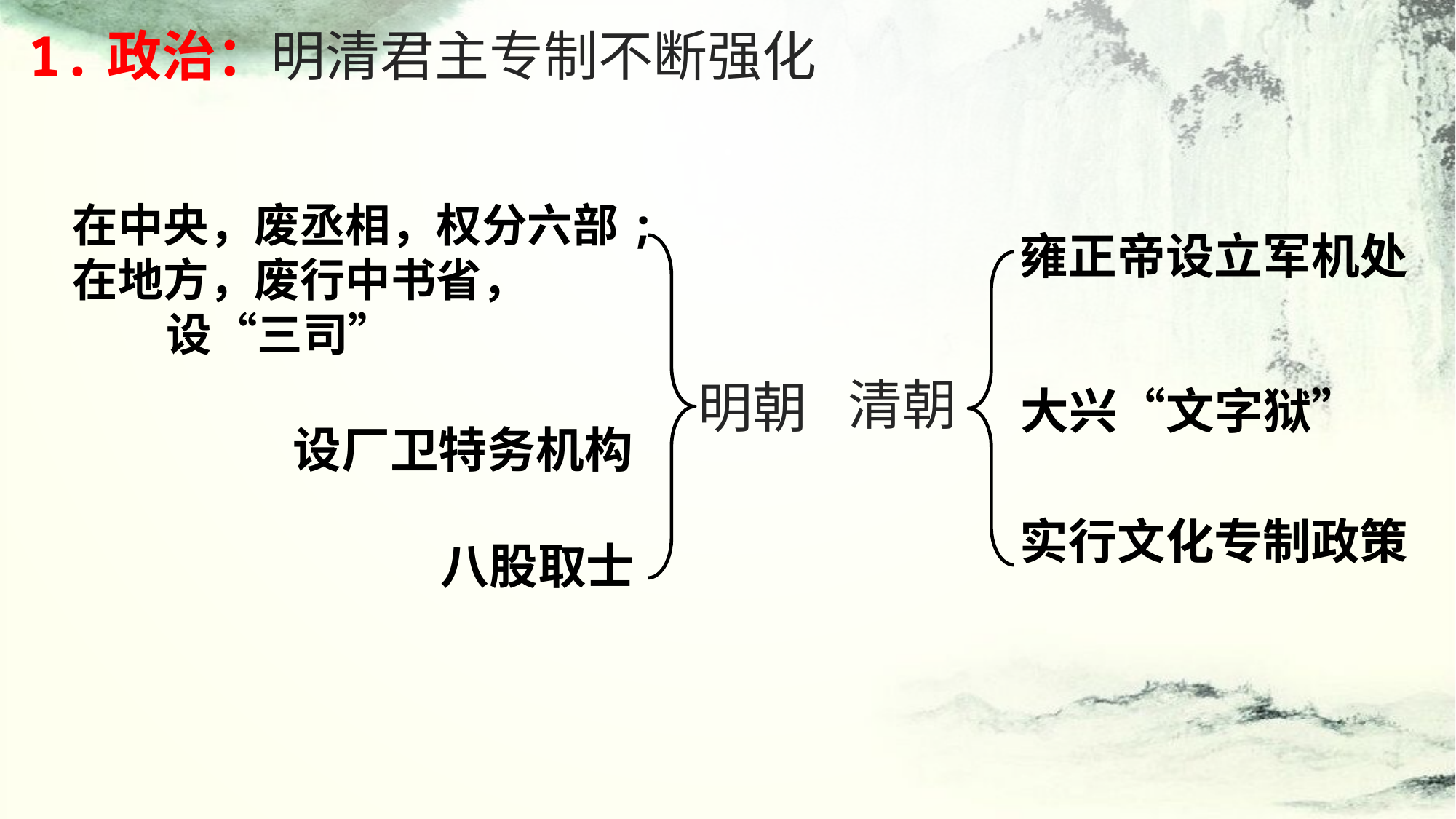

1.政治：明清君主专制不断强化
在中央，废丞相，权分六部;
在地方，废行中书省，
        设“三司”
雍正帝设立军机处

清朝
明朝
大兴“文字狱”
设厂卫特务机构
实行文化专制政策
八股取士